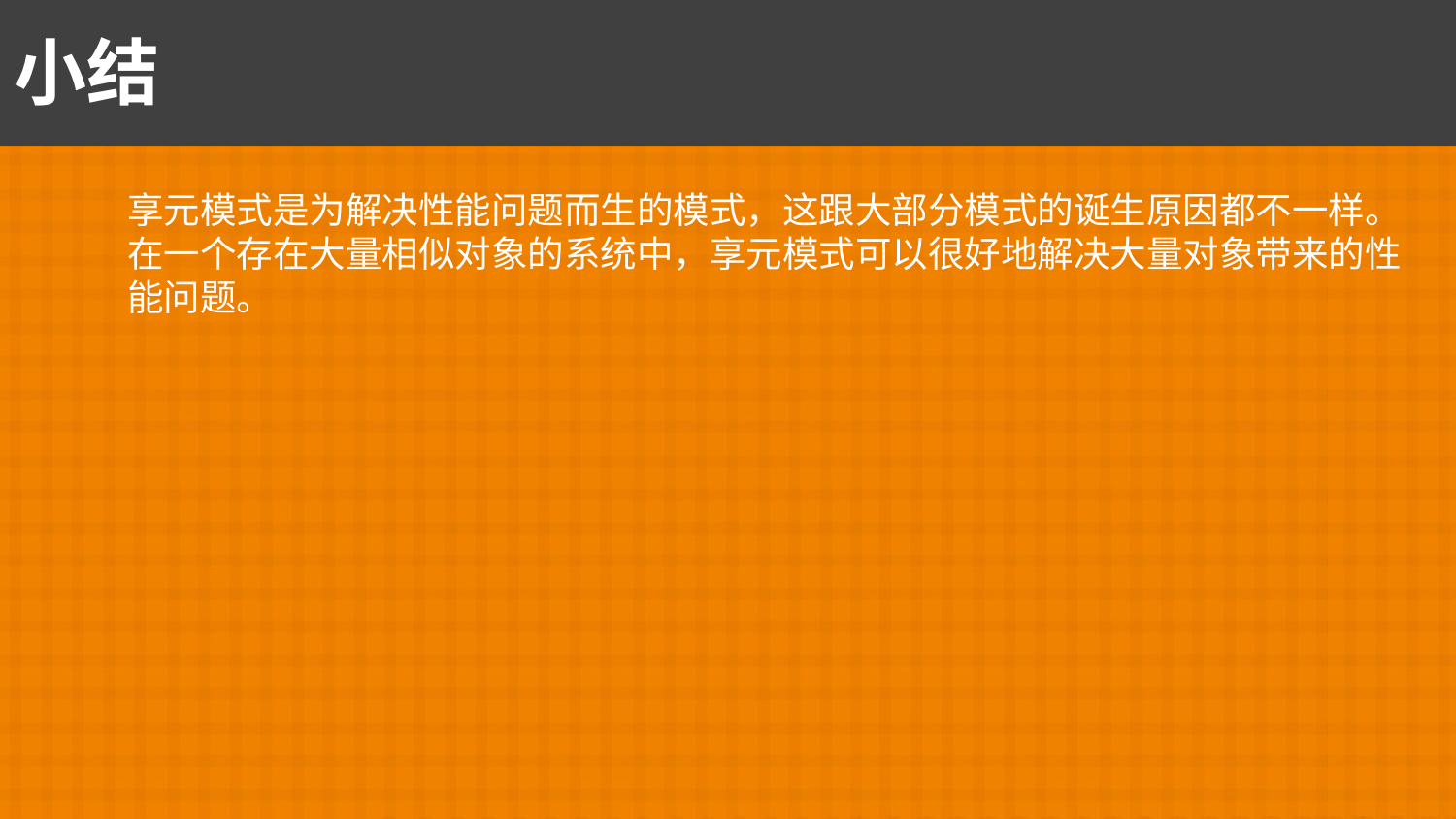

# 小结
享元模式是为解决性能问题而生的模式，这跟大部分模式的诞生原因都不一样。在一个存在大量相似对象的系统中，享元模式可以很好地解决大量对象带来的性能问题。